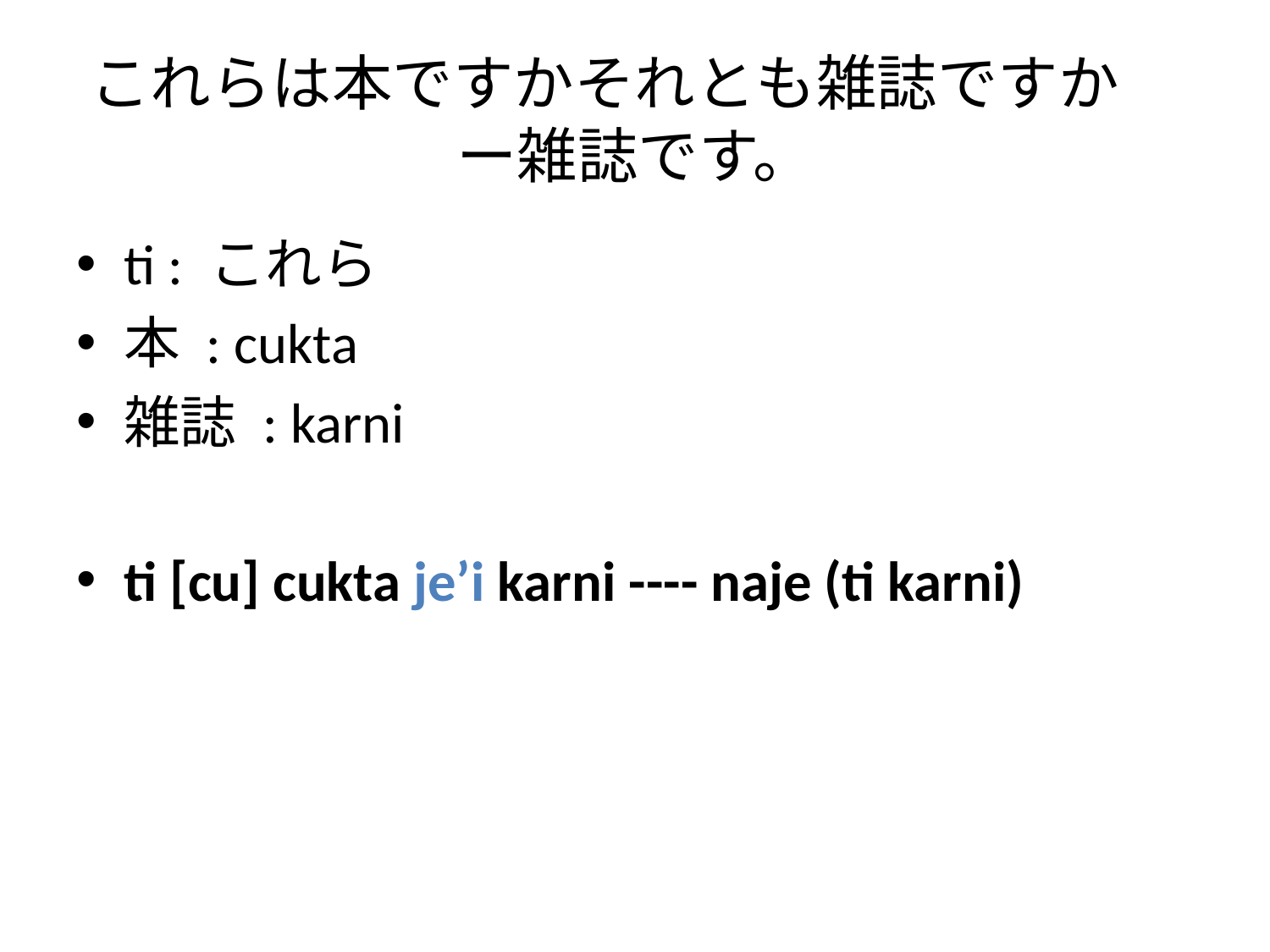

# これらは本ですかそれとも雑誌ですか	ー雑誌です。
ti : これら
本 : cukta
雑誌 : karni

ti [cu] cukta je’i karni ---- naje (ti karni)